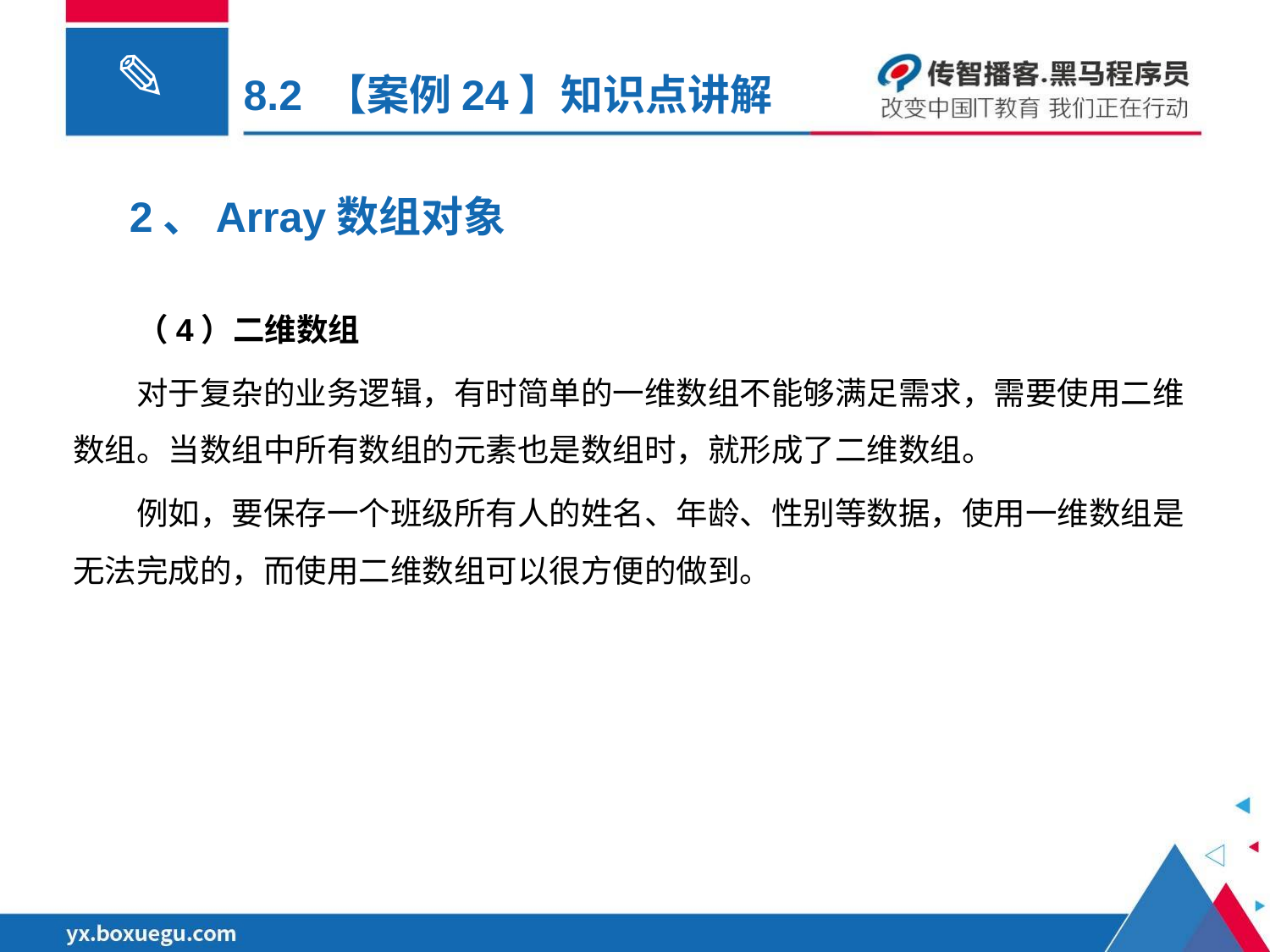

# 8.2 【案例24】知识点讲解
2、Array数组对象
（4）二维数组
对于复杂的业务逻辑，有时简单的一维数组不能够满足需求，需要使用二维数组。当数组中所有数组的元素也是数组时，就形成了二维数组。
例如，要保存一个班级所有人的姓名、年龄、性别等数据，使用一维数组是无法完成的，而使用二维数组可以很方便的做到。